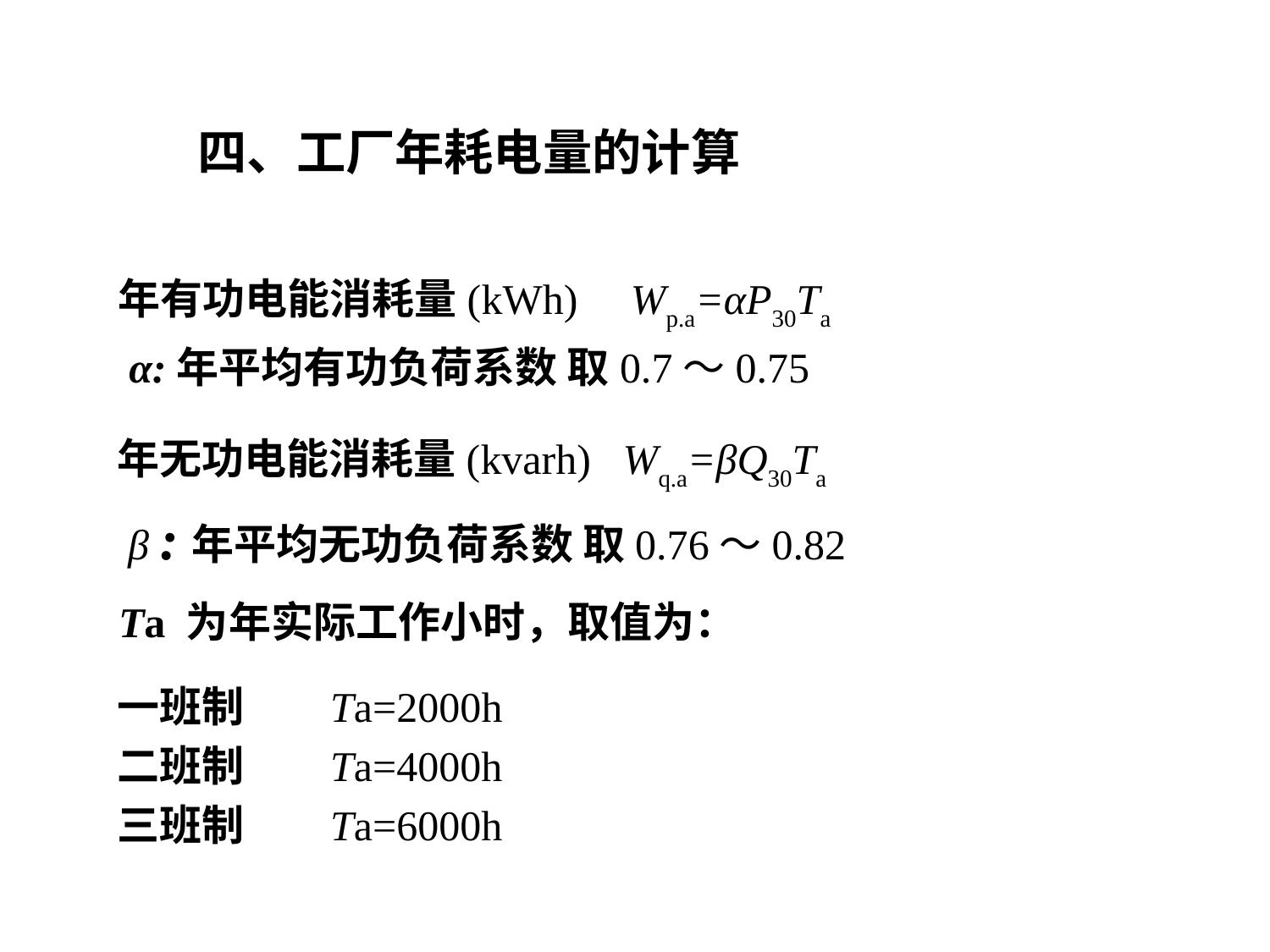

# 四、工厂年耗电量的计算
年有功电能消耗量(kWh)     Wp.a=αP30Ta
 α:年平均有功负荷系数 取0.7～0.75
年无功电能消耗量(kvarh)   Wq.a=βQ30Ta
 β :年平均无功负荷系数 取0.76～0.82
  Ta 为年实际工作小时，取值为：
 一班制        Ta=2000h
 二班制        Ta=4000h
 三班制        Ta=6000h